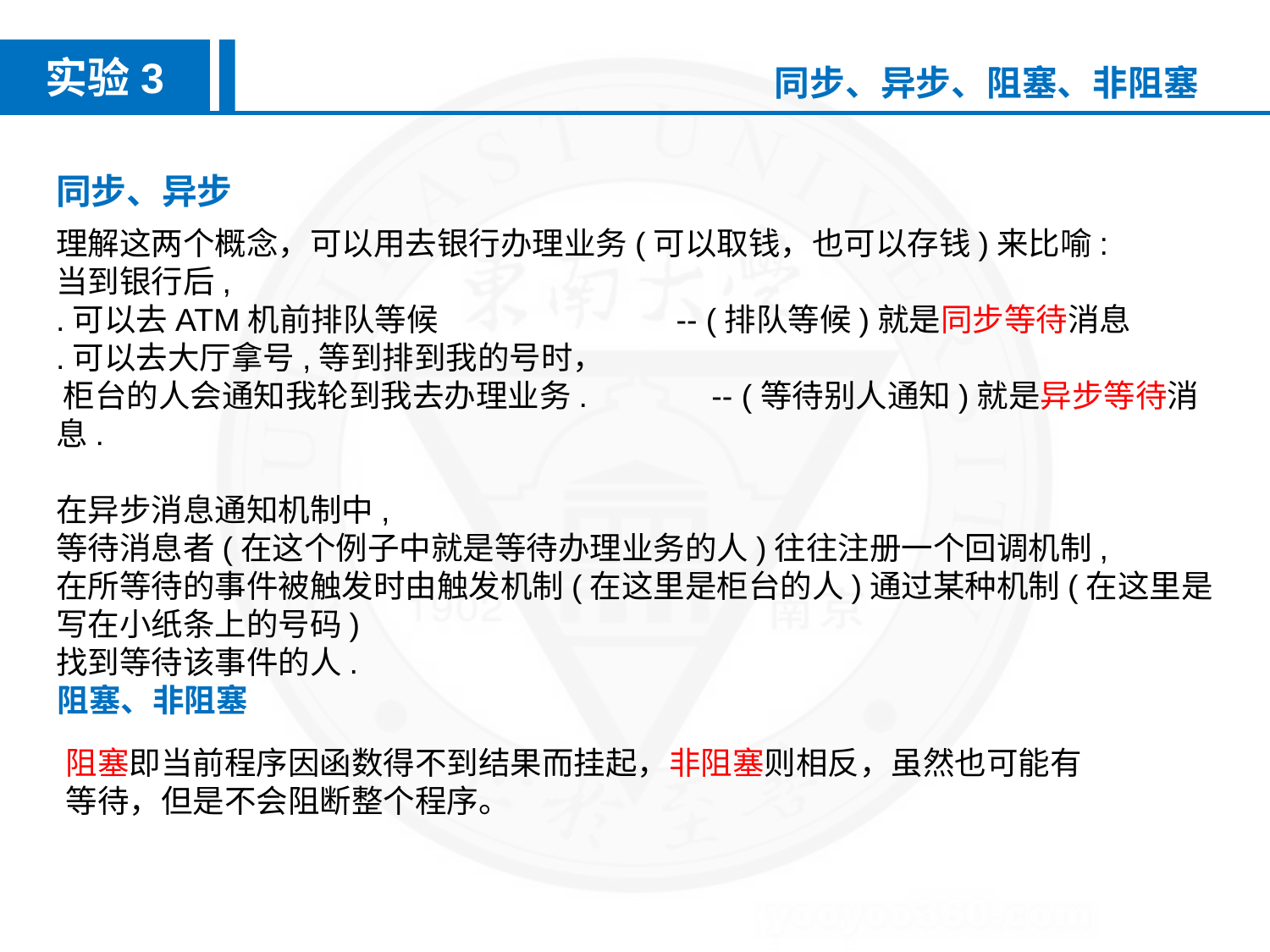

实验3

同步、异步、阻塞、非阻塞

同步、异步
理解这两个概念，可以用去银行办理业务(可以取钱，也可以存钱)来比喻:
当到银行后,
.可以去ATM机前排队等候                                -- (排队等候)就是同步等待消息
.可以去大厅拿号,等到排到我的号时，
 柜台的人会通知我轮到我去办理业务.              -- (等待别人通知)就是异步等待消息.
在异步消息通知机制中,
等待消息者(在这个例子中就是等待办理业务的人)往往注册一个回调机制,
在所等待的事件被触发时由触发机制(在这里是柜台的人)通过某种机制(在这里是写在小纸条上的号码)
找到等待该事件的人.
阻塞、非阻塞
阻塞即当前程序因函数得不到结果而挂起，非阻塞则相反，虽然也可能有等待，但是不会阻断整个程序。